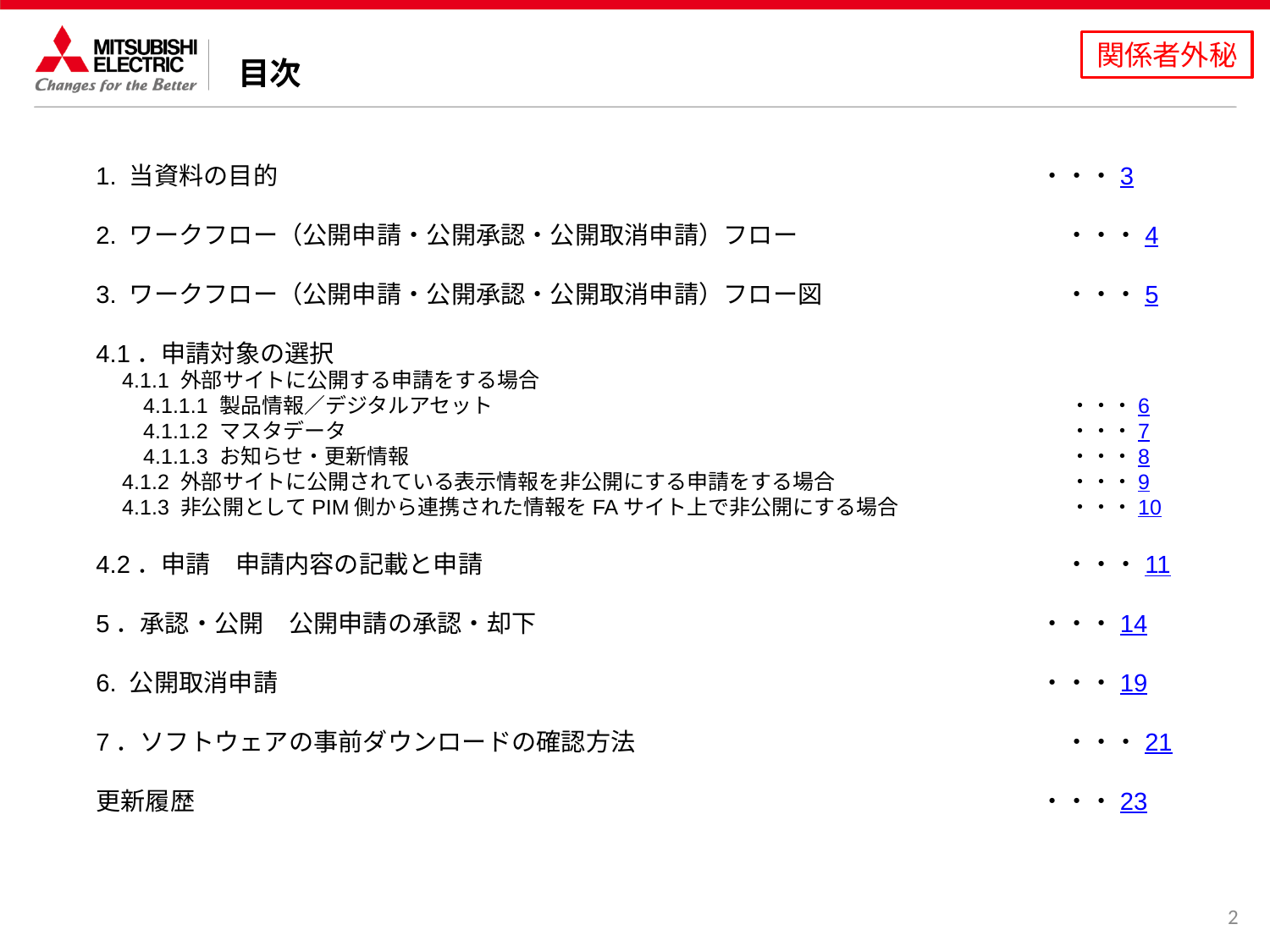

目次
1. 当資料の目的	 					          ・・・3

2. ワークフロー（公開申請・公開承認・公開取消申請）フロー		　　　 ・・・4

3. ワークフロー（公開申請・公開承認・公開取消申請）フロー図		　　　 ・・・5

4.1．申請対象の選択
　4.1.1 外部サイトに公開する申請をする場合
　　4.1.1.1 製品情報／デジタルアセット			 　　　	　　　　・・・6
　　4.1.1.2 マスタデータ			 　　　			　　　　・・・7
　　4.1.1.3 お知らせ・更新情報			 　　		　　　　・・・8
　4.1.2 外部サイトに公開されている表示情報を非公開にする申請をする場合	　　　	　　　　・・・9
　4.1.3 非公開としてPIM側から連携された情報をFAサイト上で非公開にする場合	　　　　・・・10

4.2．申請　申請内容の記載と申請				　　　 ・・・11

5．承認・公開　公開申請の承認・却下				          ・・・14

6. 公開取消申請						          ・・・19

7．ソフトウェアの事前ダウンロードの確認方法	         		　　　 ・・・21

更新履歴							          ・・・23

2